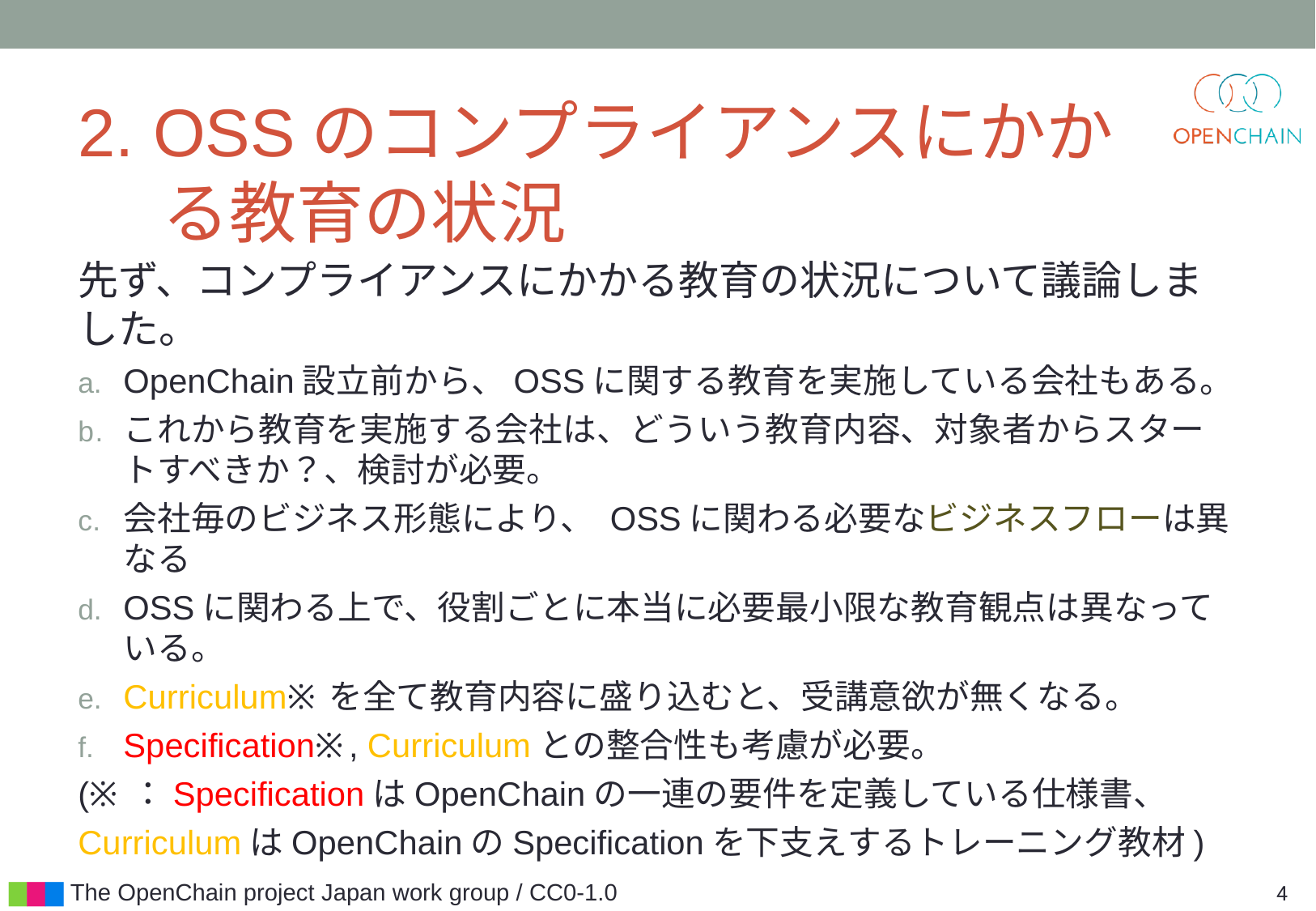

# 2. OSSのコンプライアンスにかかる教育の状況
先ず、コンプライアンスにかかる教育の状況について議論しました。
OpenChain設立前から、OSSに関する教育を実施している会社もある。
これから教育を実施する会社は、どういう教育内容、対象者からスタートすべきか？、検討が必要。
会社毎のビジネス形態により、 OSSに関わる必要なビジネスフローは異なる
OSSに関わる上で、役割ごとに本当に必要最小限な教育観点は異なっている。
Curriculum※を全て教育内容に盛り込むと、受講意欲が無くなる。
Specification※, Curriculumとの整合性も考慮が必要。
(※：SpecificationはOpenChainの一連の要件を定義している仕様書、
CurriculumはOpenChainのSpecificationを下支えするトレーニング教材)
4